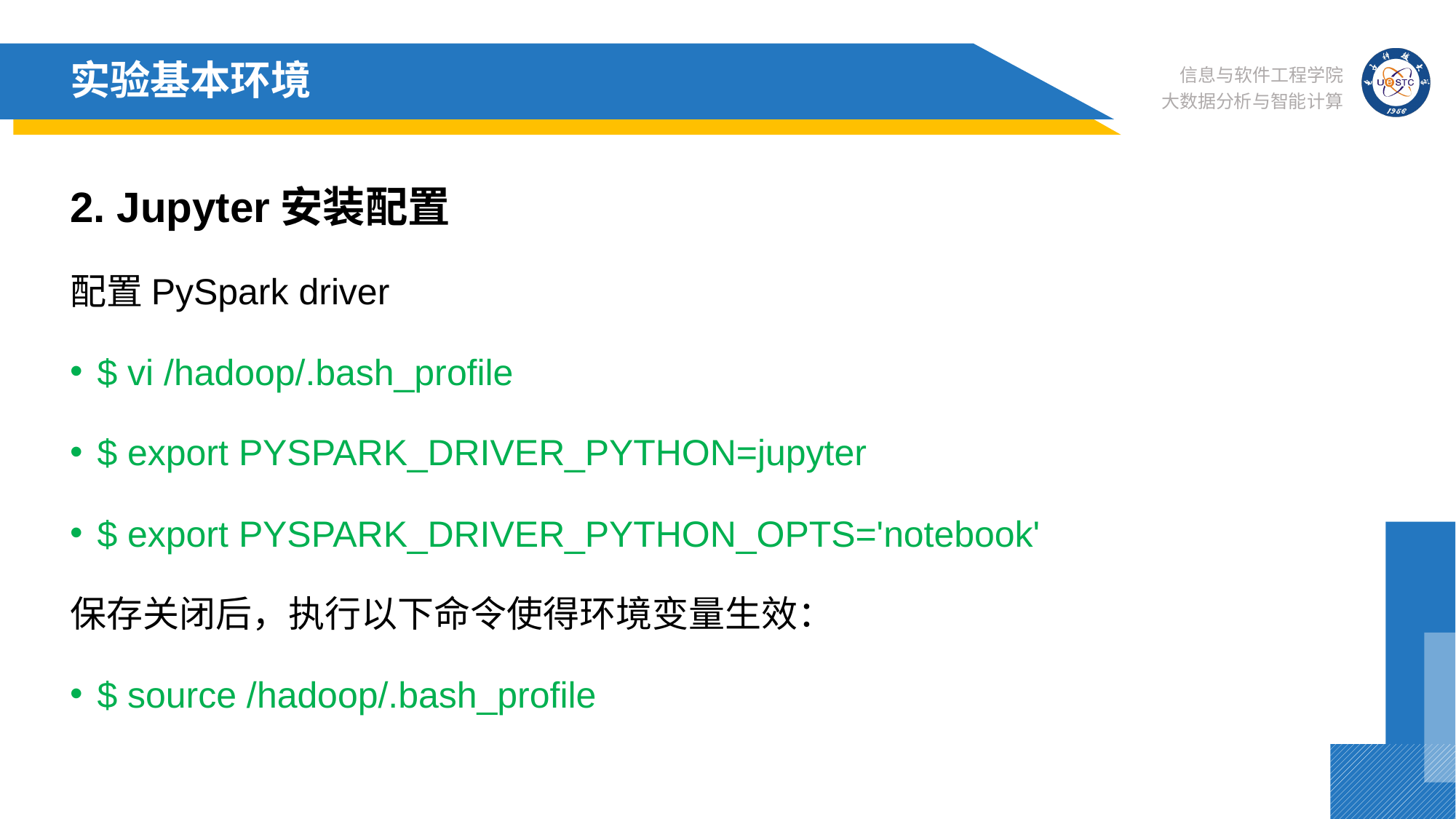

# 实验基本环境
2. Jupyter安装配置
配置PySpark driver
$ vi /hadoop/.bash_profile
$ export PYSPARK_DRIVER_PYTHON=jupyter
$ export PYSPARK_DRIVER_PYTHON_OPTS='notebook'
保存关闭后，执行以下命令使得环境变量生效：
$ source /hadoop/.bash_profile